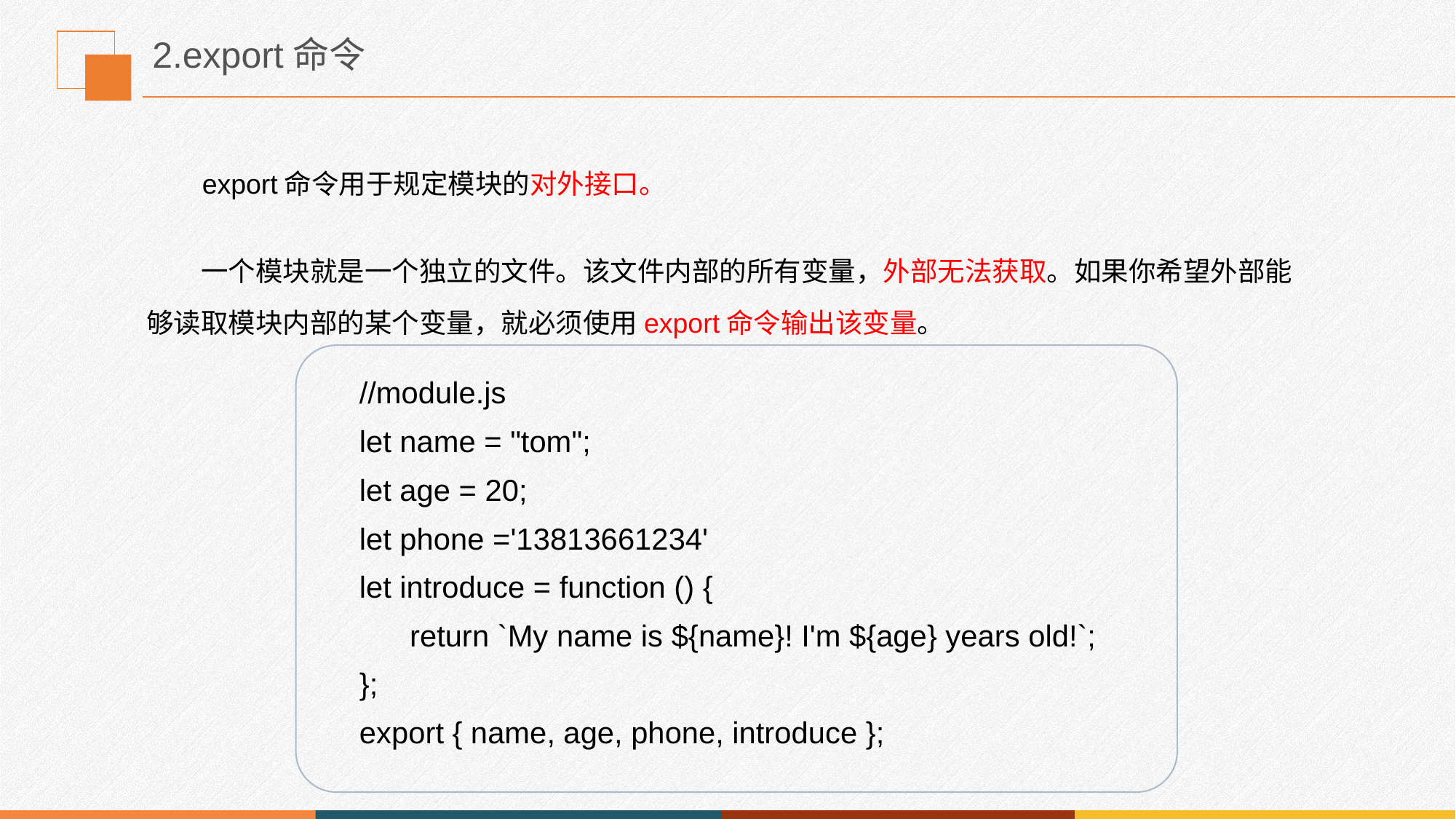

# 2.export命令
export命令用于规定模块的对外接口。
一个模块就是一个独立的文件。该文件内部的所有变量，外部无法获取。如果你希望外部能够读取模块内部的某个变量，就必须使用export命令输出该变量。

//module.js
let name = "tom";
let age = 20;
let phone ='13813661234'
let introduce = function () {
      return `My name is ${name}! I'm ${age} years old!`;
};
export { name, age, phone, introduce };